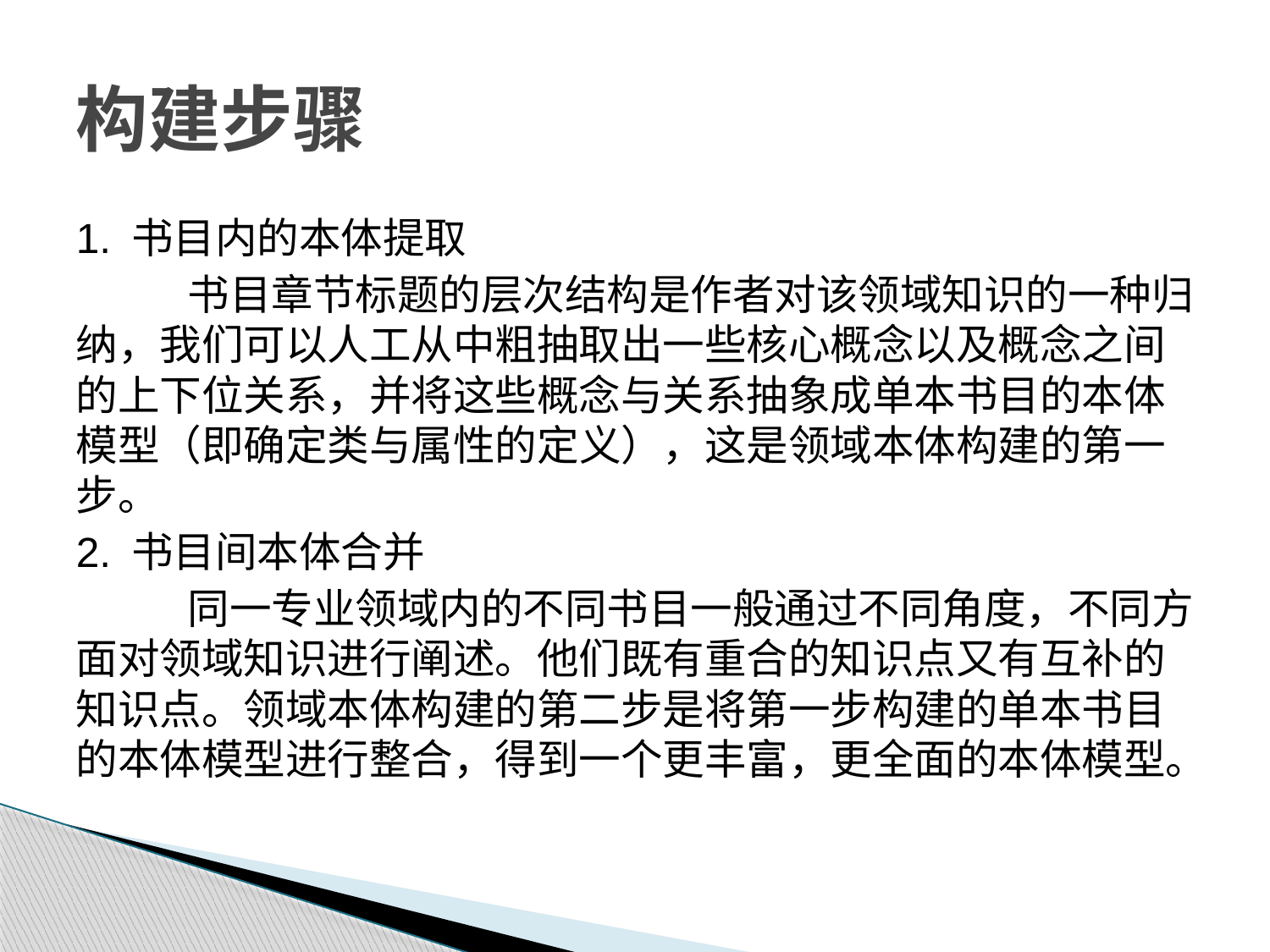

# 构建步骤
1. 书目内的本体提取
	书目章节标题的层次结构是作者对该领域知识的一种归纳，我们可以人工从中粗抽取出一些核心概念以及概念之间的上下位关系，并将这些概念与关系抽象成单本书目的本体模型（即确定类与属性的定义），这是领域本体构建的第一步。
2. 书目间本体合并
	同一专业领域内的不同书目一般通过不同角度，不同方面对领域知识进行阐述。他们既有重合的知识点又有互补的知识点。领域本体构建的第二步是将第一步构建的单本书目的本体模型进行整合，得到一个更丰富，更全面的本体模型。